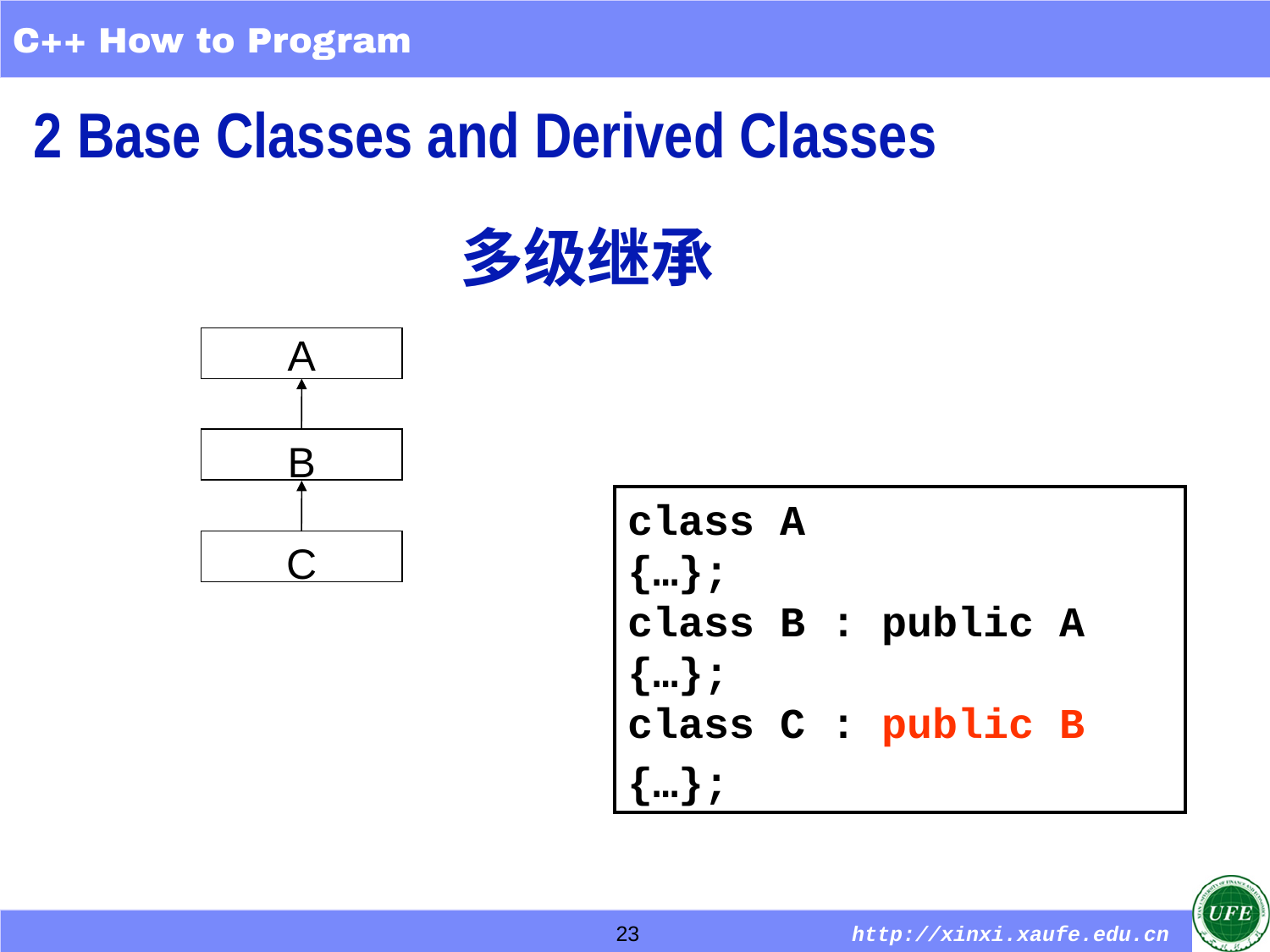

2 Base Classes and Derived Classes
# 多级继承
A

B

C
class A
{…};
class B : public A
{…};
class C : public B
{…};
23